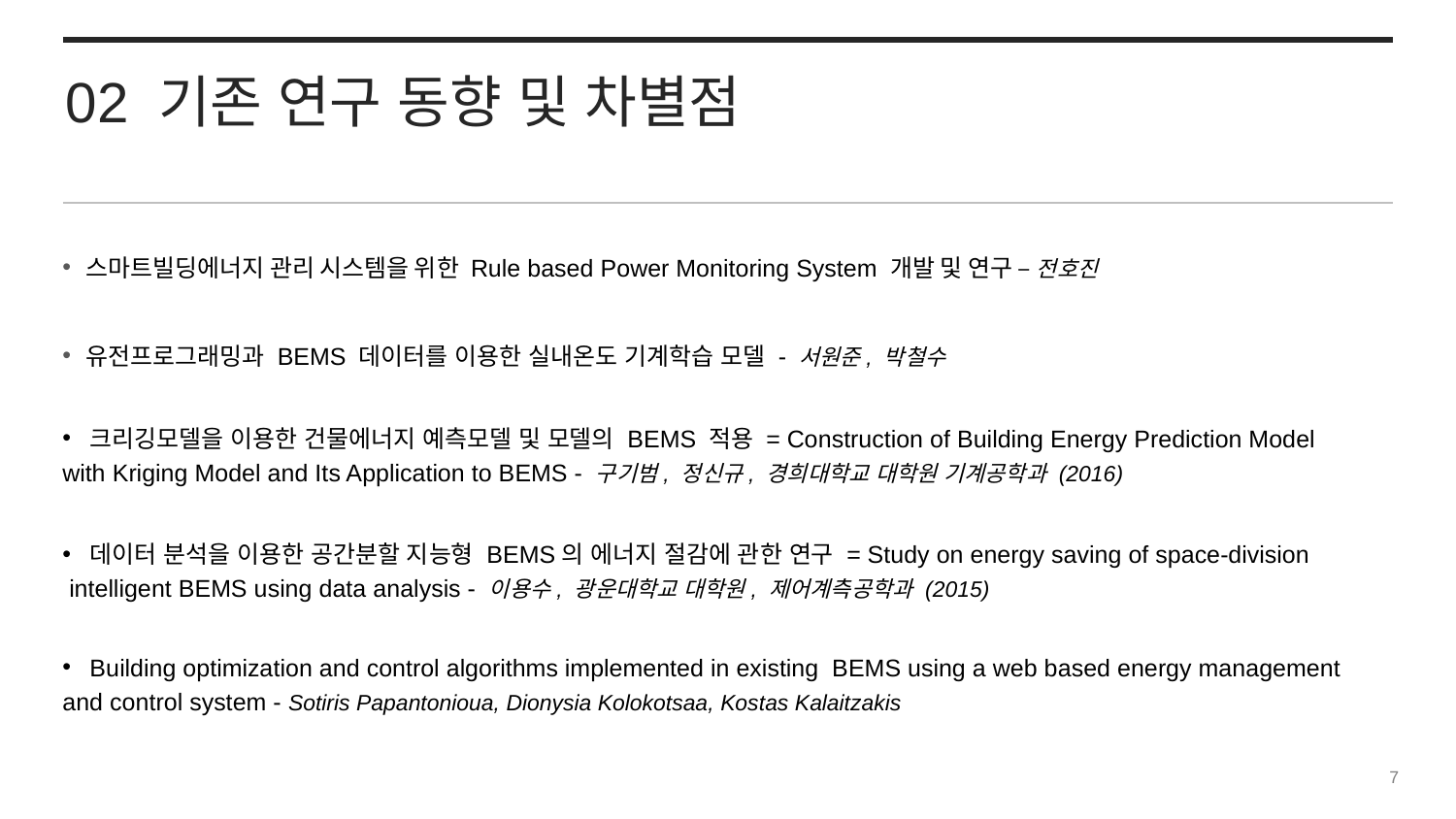

02 기존 연구 동향 및 차별점
스마트빌딩에너지 관리 시스템을 위한 Rule based Power Monitoring System 개발 및 연구 – 전호진

유전프로그래밍과 BEMS 데이터를 이용한 실내온도 기계학습 모델 - 서원준, 박철수

크리깅모델을 이용한 건물에너지 예측모델 및 모델의 BEMS 적용 = Construction of Building Energy Prediction Model
with Kriging Model and Its Application to BEMS - 구기범, 정신규, 경희대학교 대학원 기계공학과 (2016)

데이터 분석을 이용한 공간분할 지능형 BEMS의 에너지 절감에 관한 연구 = Study on energy saving of space-division
 intelligent BEMS using data analysis - 이용수, 광운대학교 대학원, 제어계측공학과 (2015)

Building optimization and control algorithms implemented in existing  BEMS using a web based energy management
and control system - Sotiris Papantonioua, Dionysia Kolokotsaa, Kostas Kalaitzakis